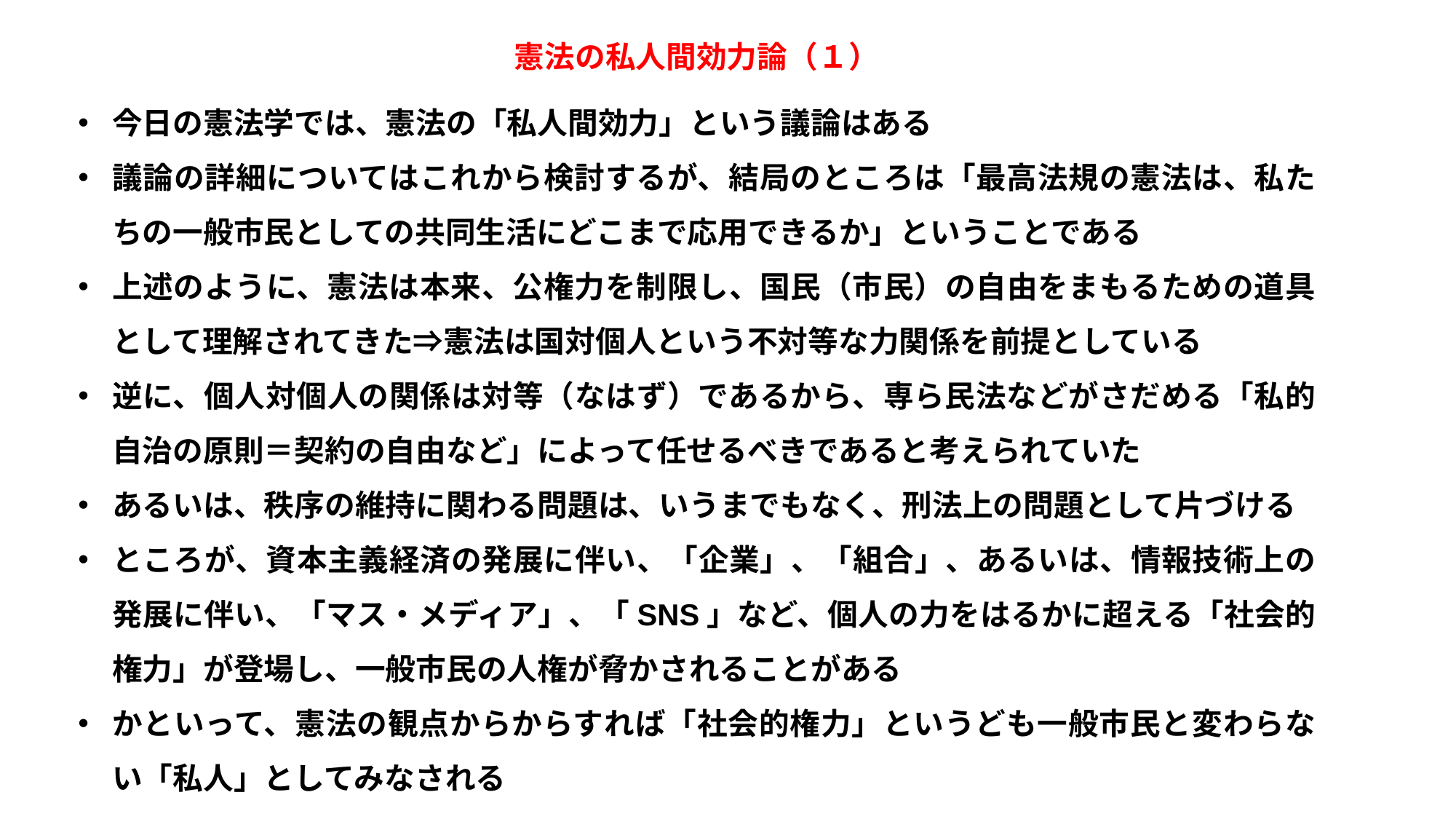

憲法の私人間効力論（１）
今日の憲法学では、憲法の「私人間効力」という議論はある
議論の詳細についてはこれから検討するが、結局のところは「最高法規の憲法は、私たちの一般市民としての共同生活にどこまで応用できるか」ということである
上述のように、憲法は本来、公権力を制限し、国民（市民）の自由をまもるための道具として理解されてきた⇒憲法は国対個人という不対等な力関係を前提としている
逆に、個人対個人の関係は対等（なはず）であるから、専ら民法などがさだめる「私的自治の原則＝契約の自由など」によって任せるべきであると考えられていた
あるいは、秩序の維持に関わる問題は、いうまでもなく、刑法上の問題として片づける
ところが、資本主義経済の発展に伴い、「企業」、「組合」、あるいは、情報技術上の発展に伴い、「マス・メディア」、「SNS」など、個人の力をはるかに超える「社会的権力」が登場し、一般市民の人権が脅かされることがある
かといって、憲法の観点からからすれば「社会的権力」というども一般市民と変わらない「私人」としてみなされる